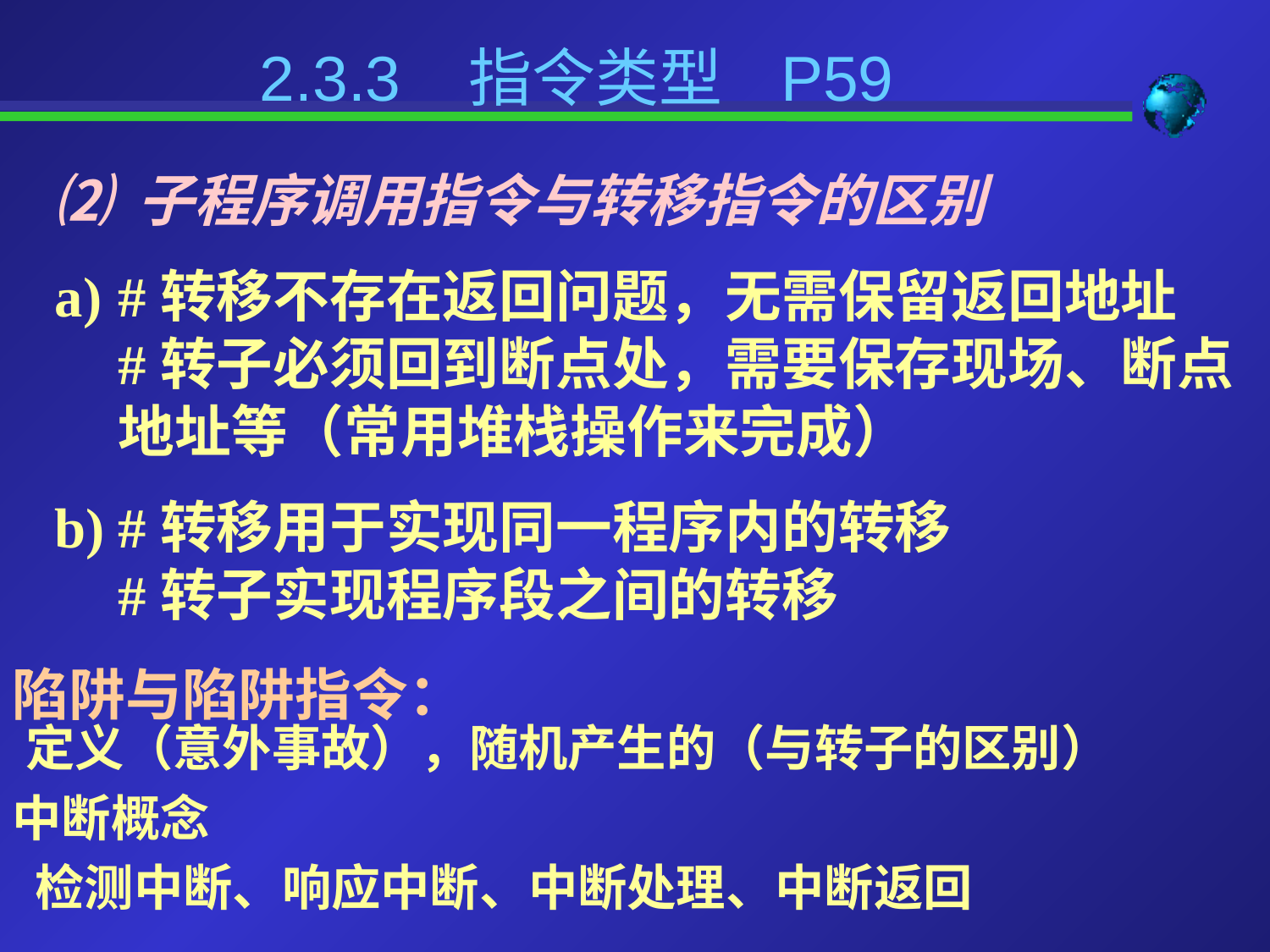

2.3.3   指令类型   P59
⑵ 子程序调用指令与转移指令的区别
#转移不存在返回问题，无需保留返回地址
#转子必须回到断点处，需要保存现场、断点地址等（常用堆栈操作来完成）
#转移用于实现同一程序内的转移
#转子实现程序段之间的转移
陷阱与陷阱指令：
 定义（意外事故），随机产生的（与转子的区别）
中断概念
 检测中断、响应中断、中断处理、中断返回
41